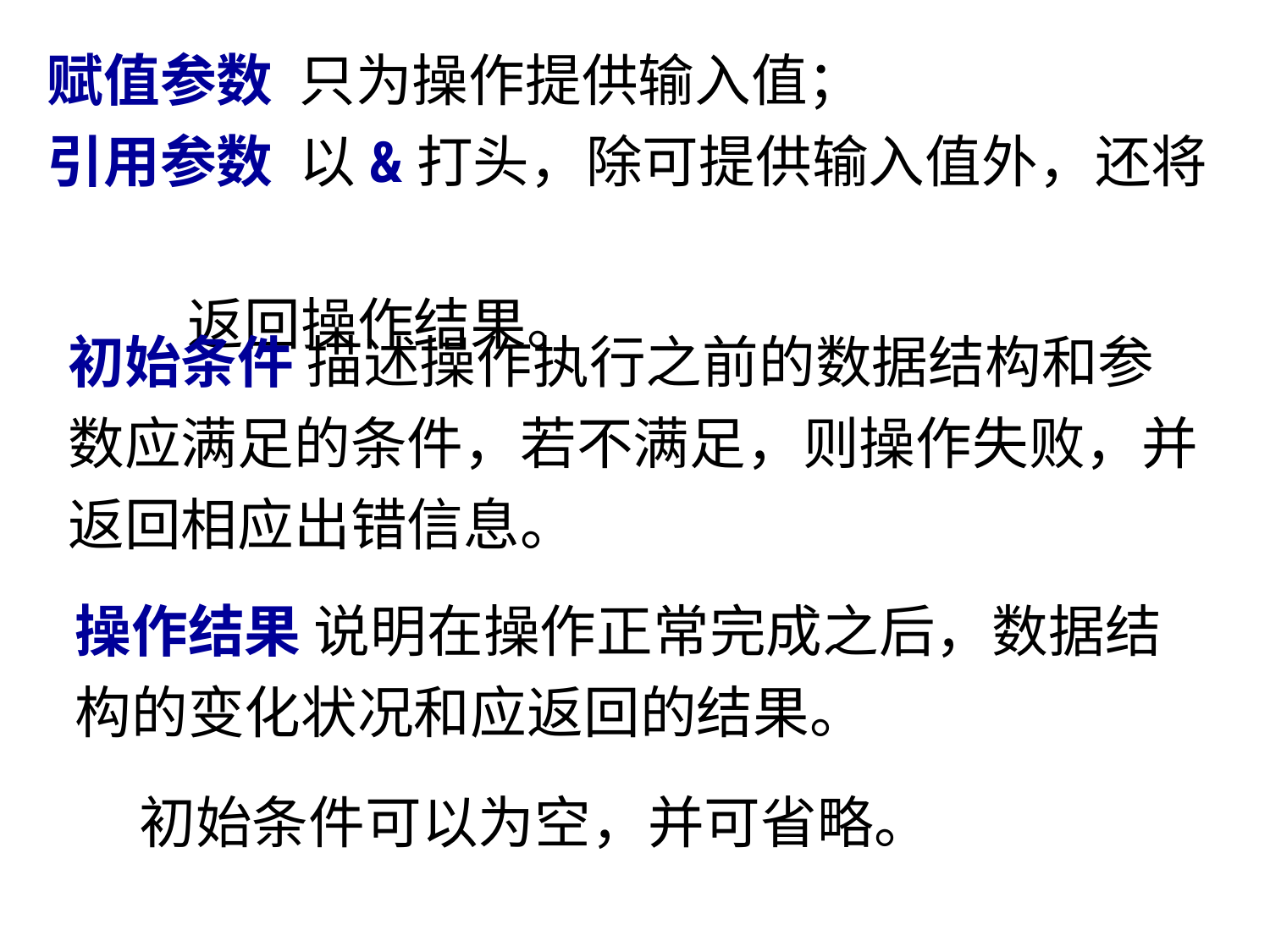

赋值参数  只为操作提供输入值；
引用参数  以&打头，除可提供输入值外，还将
          返回操作结果。
初始条件 描述操作执行之前的数据结构和参数应满足的条件，若不满足，则操作失败，并返回相应出错信息。
操作结果 说明在操作正常完成之后，数据结构的变化状况和应返回的结果。
初始条件可以为空，并可省略。